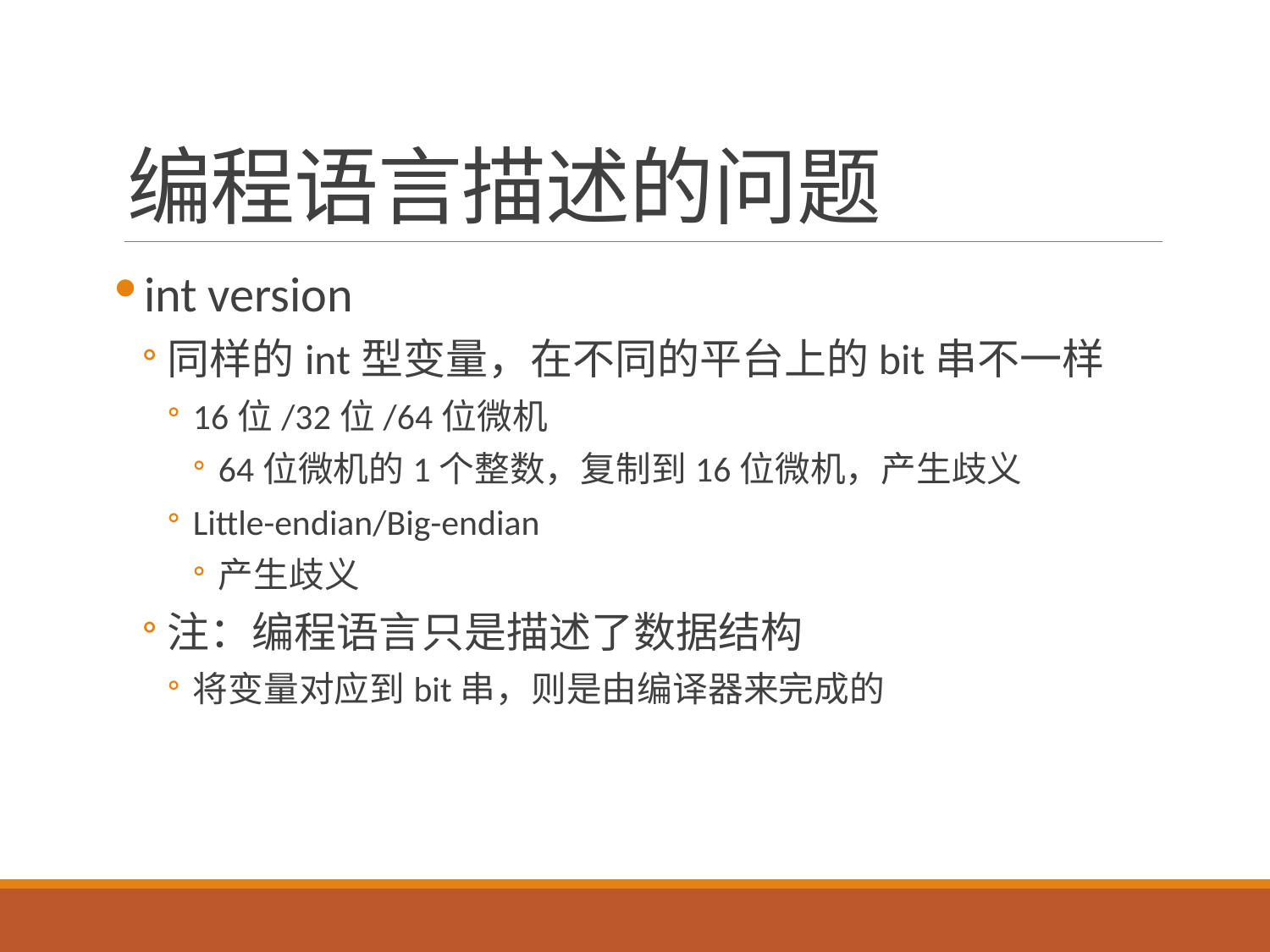

# 编程语言描述的问题
int version
同样的int型变量，在不同的平台上的bit串不一样
16位/32位/64位微机
64位微机的1个整数，复制到16位微机，产生歧义
Little-endian/Big-endian
产生歧义
注：编程语言只是描述了数据结构
将变量对应到bit串，则是由编译器来完成的
5